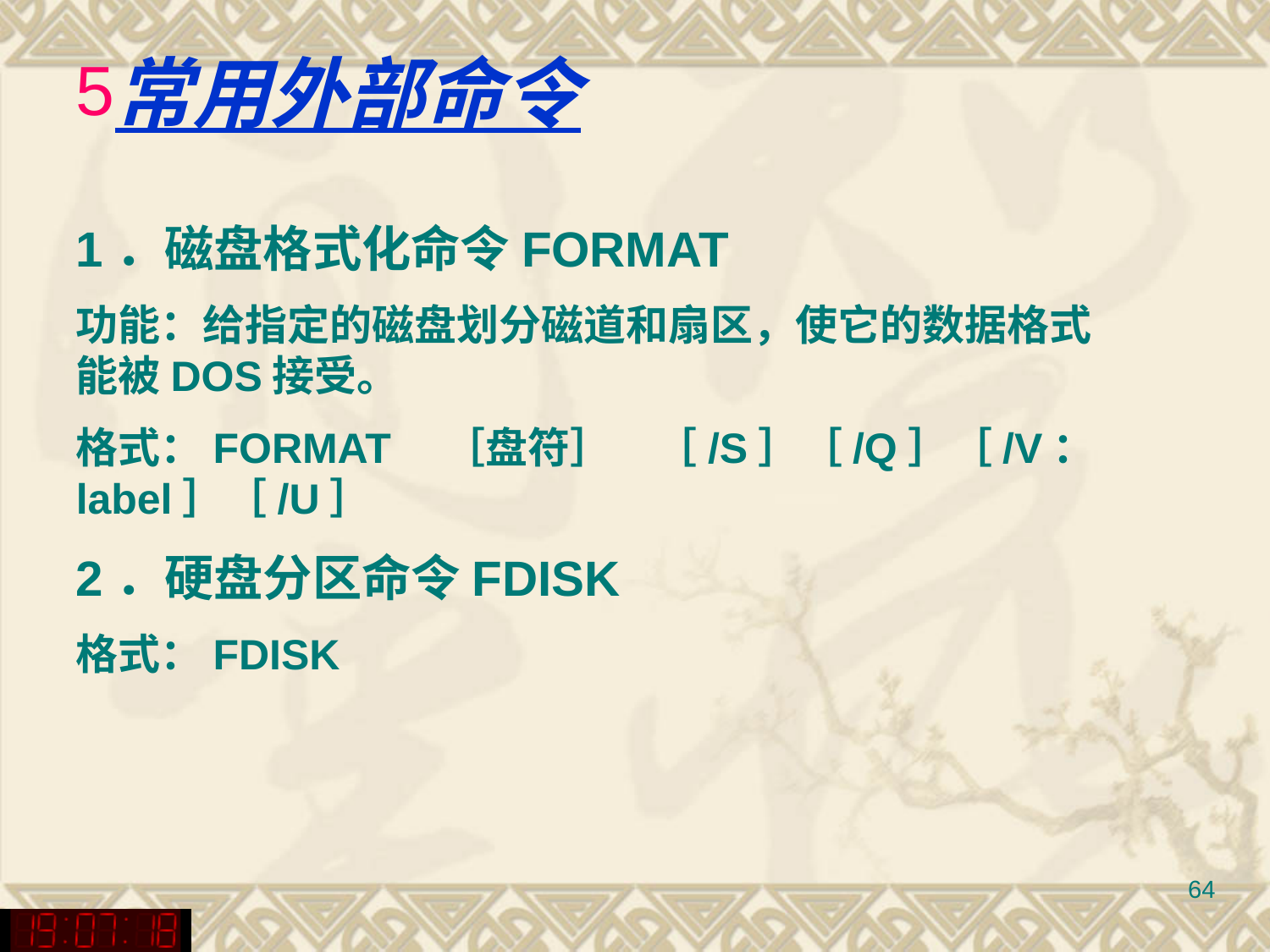

常用外部命令
1．磁盘格式化命令FORMAT
功能：给指定的磁盘划分磁道和扇区，使它的数据格式能被DOS接受。
格式：FORMAT　［盘符］　［/S］［/Q］［/V：label］［/U］
2．硬盘分区命令FDISK
格式：FDISK

64